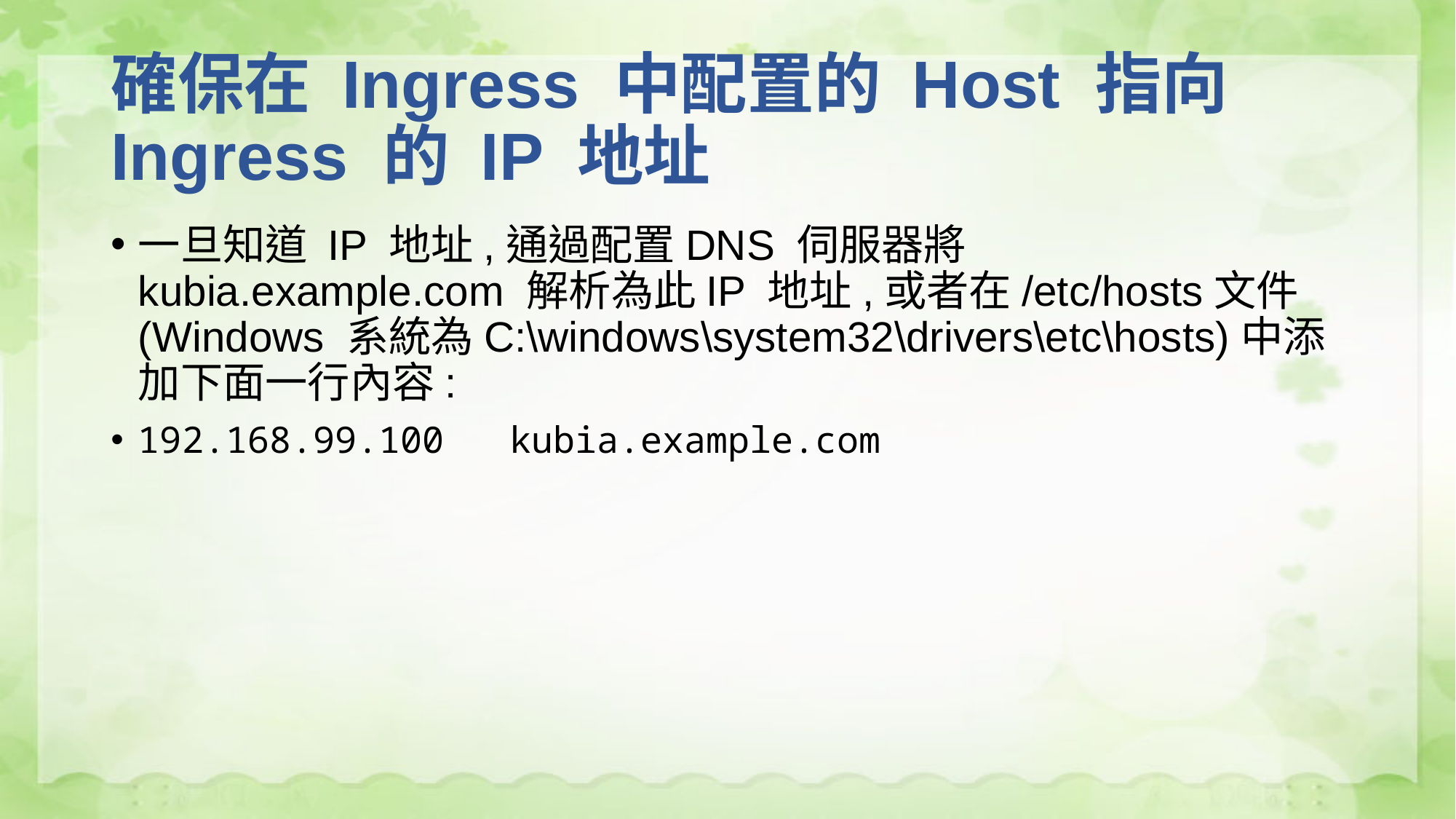

# 確保在 Ingress 中配置的 Host 指向 Ingress 的 IP 地址
一旦知道 IP 地址,通過配置DNS 伺服器將 kubia.example.com 解析為此IP 地址,或者在/etc/hosts文件(Windows 系統為C:\windows\system32\drivers\etc\hosts)中添加下面一行內容:
192.168.99.100   kubia.example.com